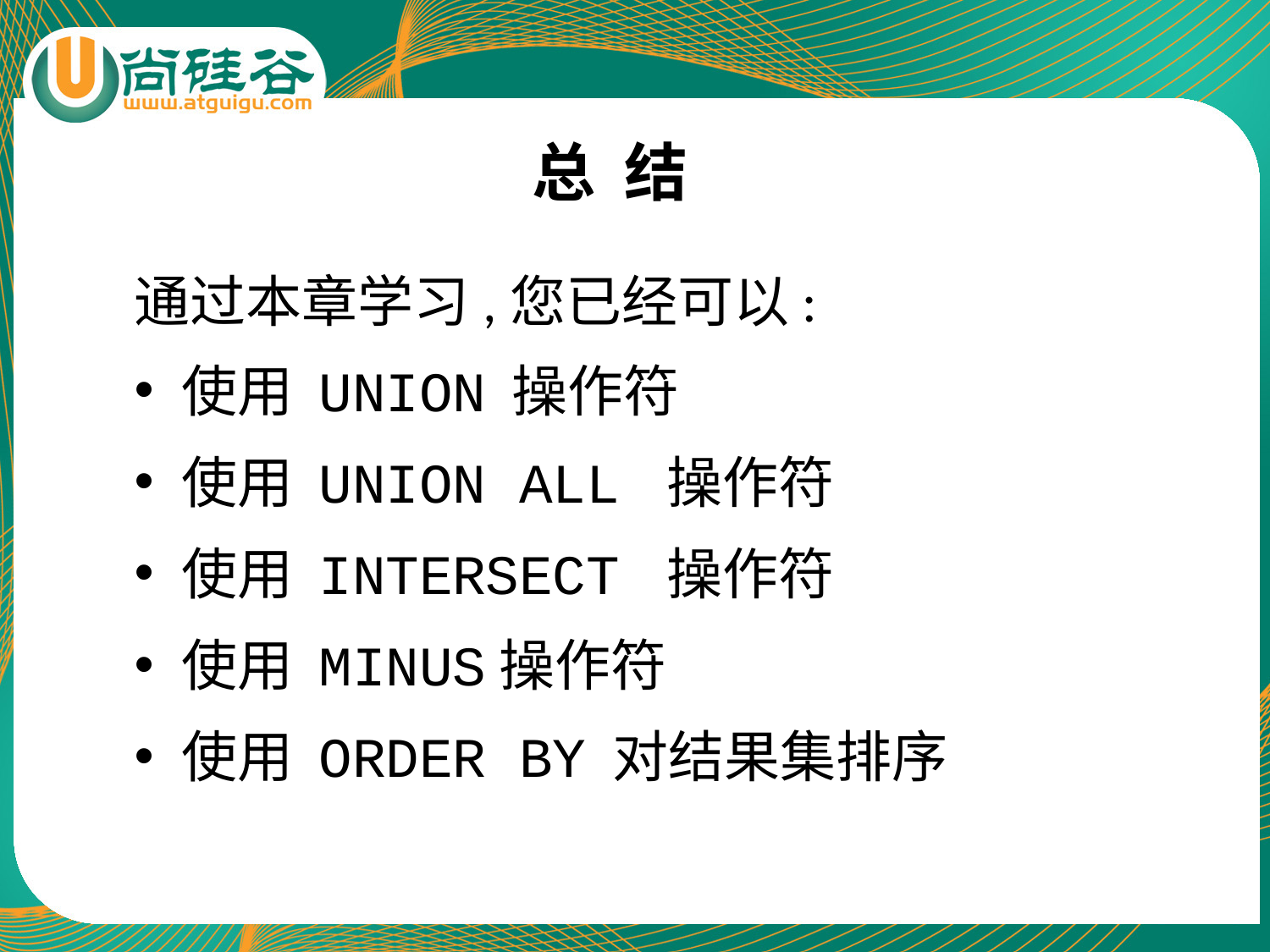

# 总  结
通过本章学习,您已经可以:
使用 UNION 操作符
使用 UNION ALL 操作符
使用 INTERSECT 操作符
使用 MINUS操作符
使用 ORDER BY 对结果集排序